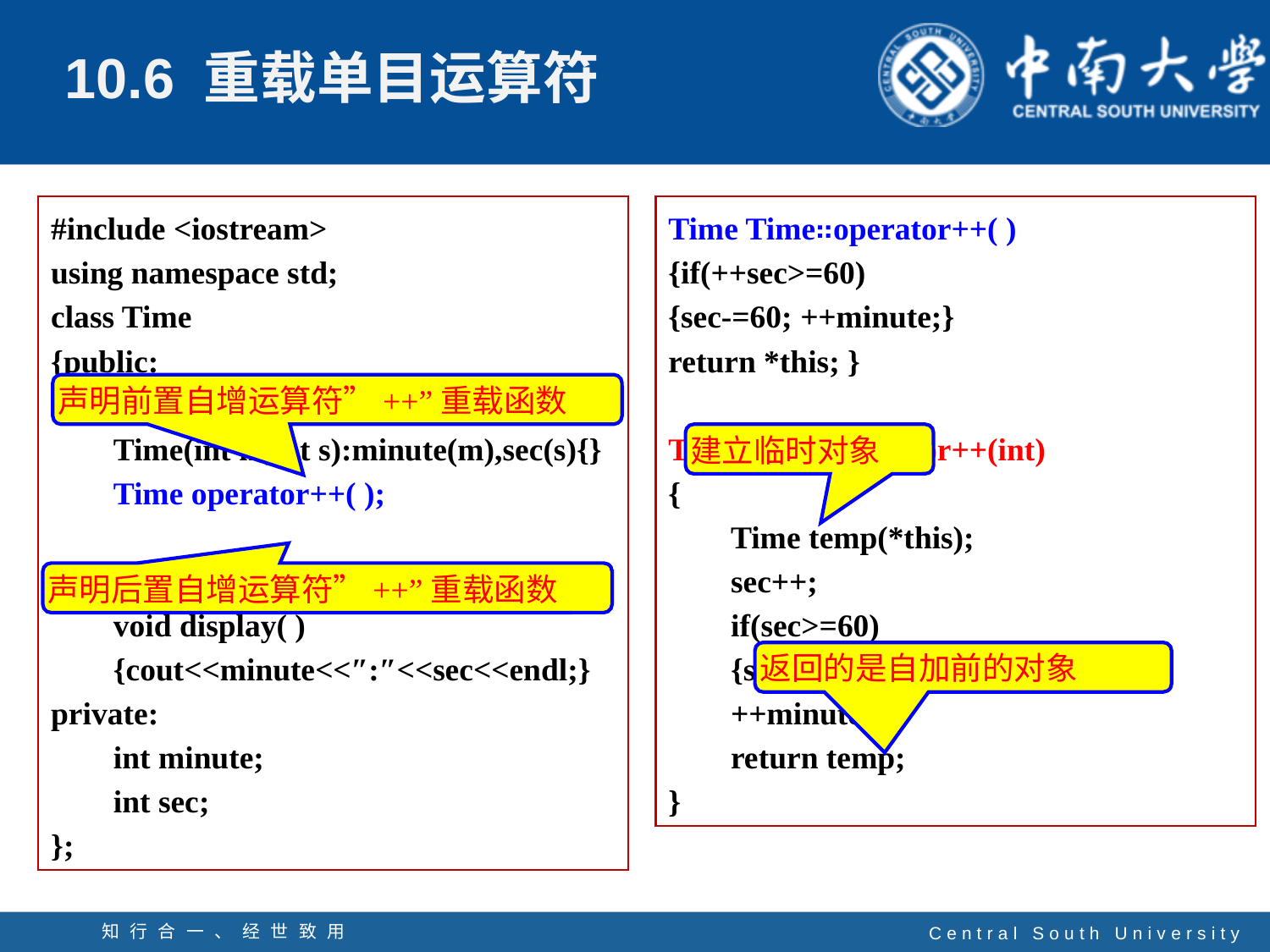

#include <iostream>
using namespace std;
class Time
{public:
Time( ){minute=0;sec=0;}
Time(int m,int s):minute(m),sec(s){}
Time operator++( );
Time operator++(int);
void display( )
{cout<<minute<<″:″<<sec<<endl;}
private:
int minute;
int sec;
};
Time Time∷operator++( )
{if(++sec>=60)
{sec-=60; ++minute;}
return *this; }

Time Time∷operator++(int)
{
Time temp(*this);
sec++;
if(sec>=60)
{sec-=60;
++minute;}
return temp;
}
声明前置自增运算符”++”重载函数
建立临时对象
声明后置自增运算符”++”重载函数
返回的是自加前的对象

知行合一、经世致用
自强不息 厚德载物
Central South University